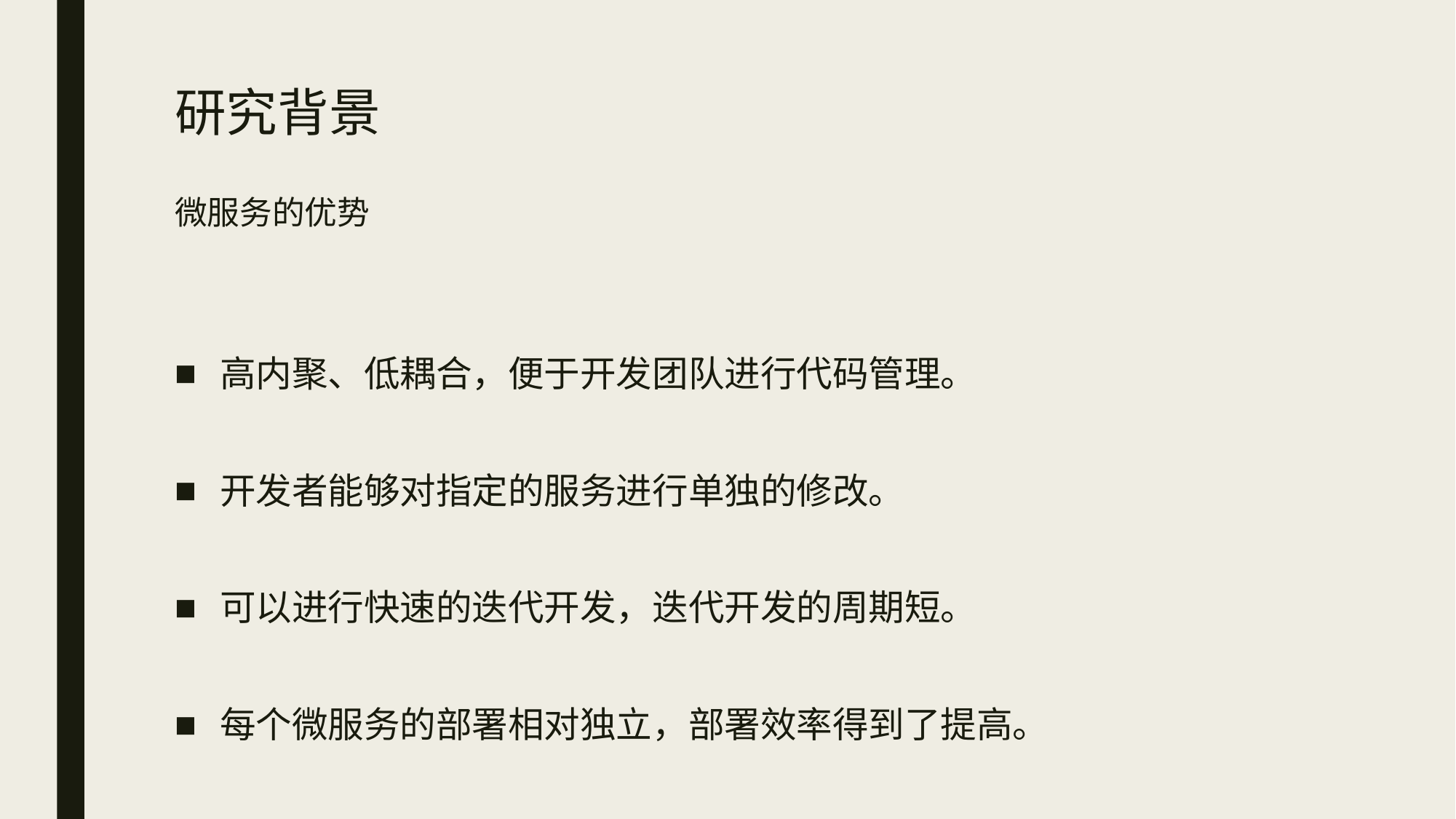

# 研究背景 微服务的优势

高内聚、低耦合，便于开发团队进行代码管理。

开发者能够对指定的服务进行单独的修改。

可以进行快速的迭代开发，迭代开发的周期短。

每个微服务的部署相对独立，部署效率得到了提高。